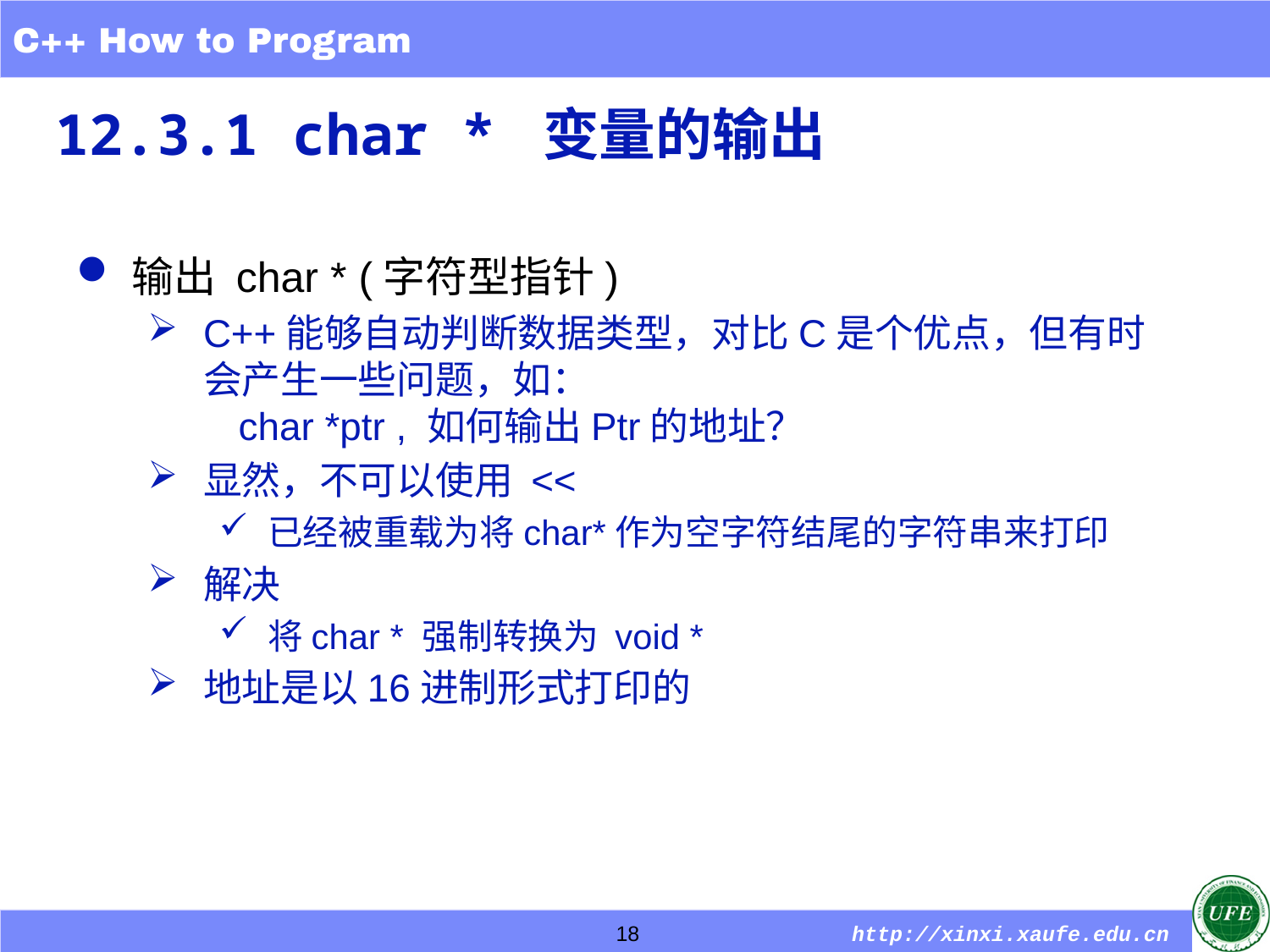

# 12.3.1 char * 变量的输出
输出 char * (字符型指针)
C++能够自动判断数据类型，对比C是个优点，但有时会产生一些问题，如：
   char *ptr , 如何输出Ptr的地址？
显然，不可以使用 <<
已经被重载为将char*作为空字符结尾的字符串来打印
解决
将char * 强制转换为 void *
地址是以16进制形式打印的

18